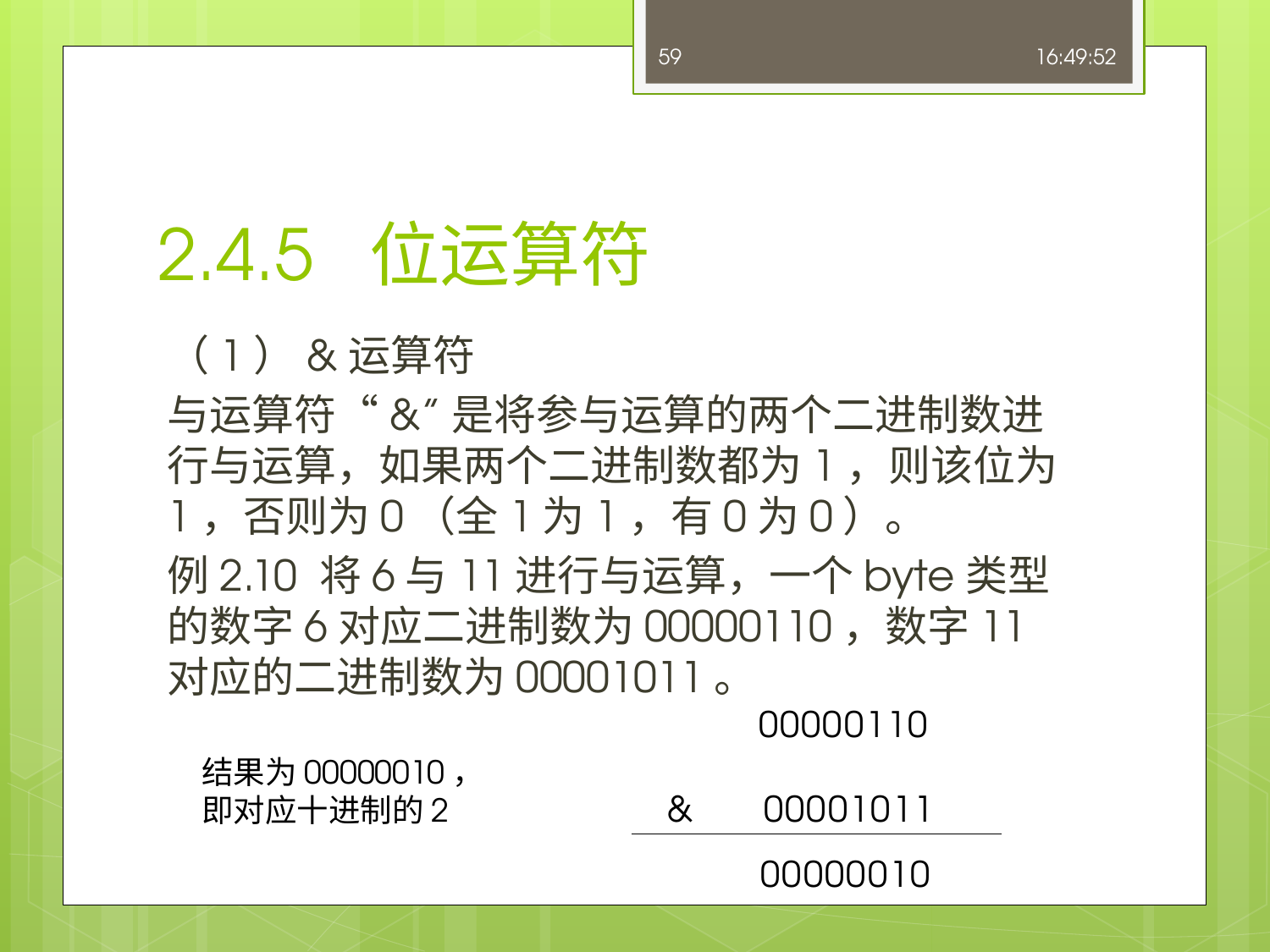

59
16:49:52
# 2.4.5  位运算符
（1）&运算符
与运算符“&”是将参与运算的两个二进制数进行与运算，如果两个二进制数都为1，则该位为1，否则为0（全1为1，有0为0）。
例2.10 将6与11进行与运算，一个byte类型的数字6对应二进制数为00000110，数字11对应的二进制数为00001011。
        00000110

&      00001011
结果为00000010，
即对应十进制的2
00000010